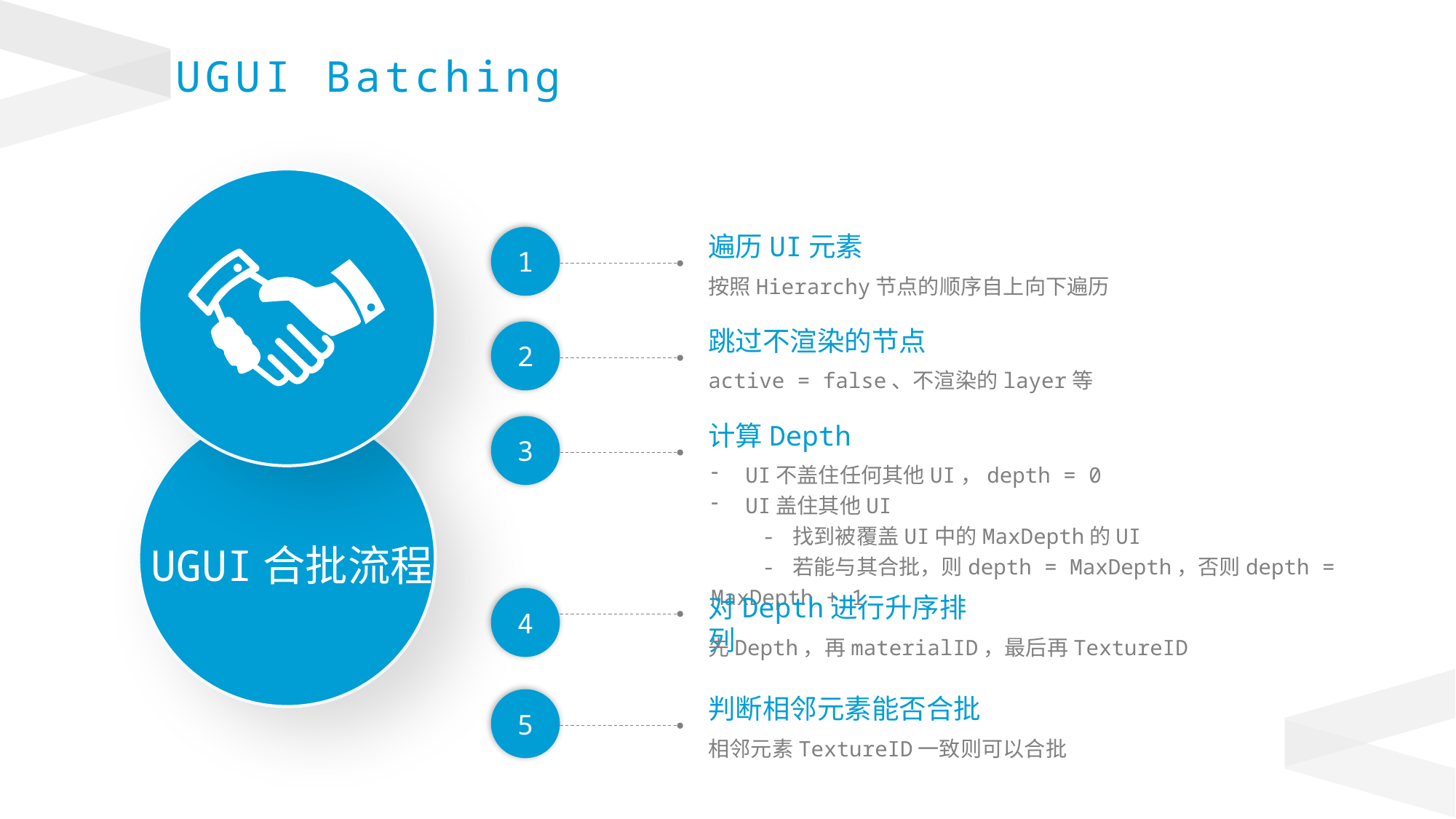

UGUI Batching

遍历UI元素
1

按照Hierarchy节点的顺序自上向下遍历
跳过不渲染的节点
2
active = false、不渲染的layer等

计算Depth
3
UI不盖住任何其他UI，depth = 0
UI盖住其他UI
    - 找到被覆盖UI中的MaxDepth的UI
    - 若能与其合批，则depth = MaxDepth，否则depth = MaxDepth + 1
UGUI合批流程
对Depth进行升序排列
4
先Depth，再materialID，最后再TextureID
判断相邻元素能否合批
5
相邻元素TextureID一致则可以合批